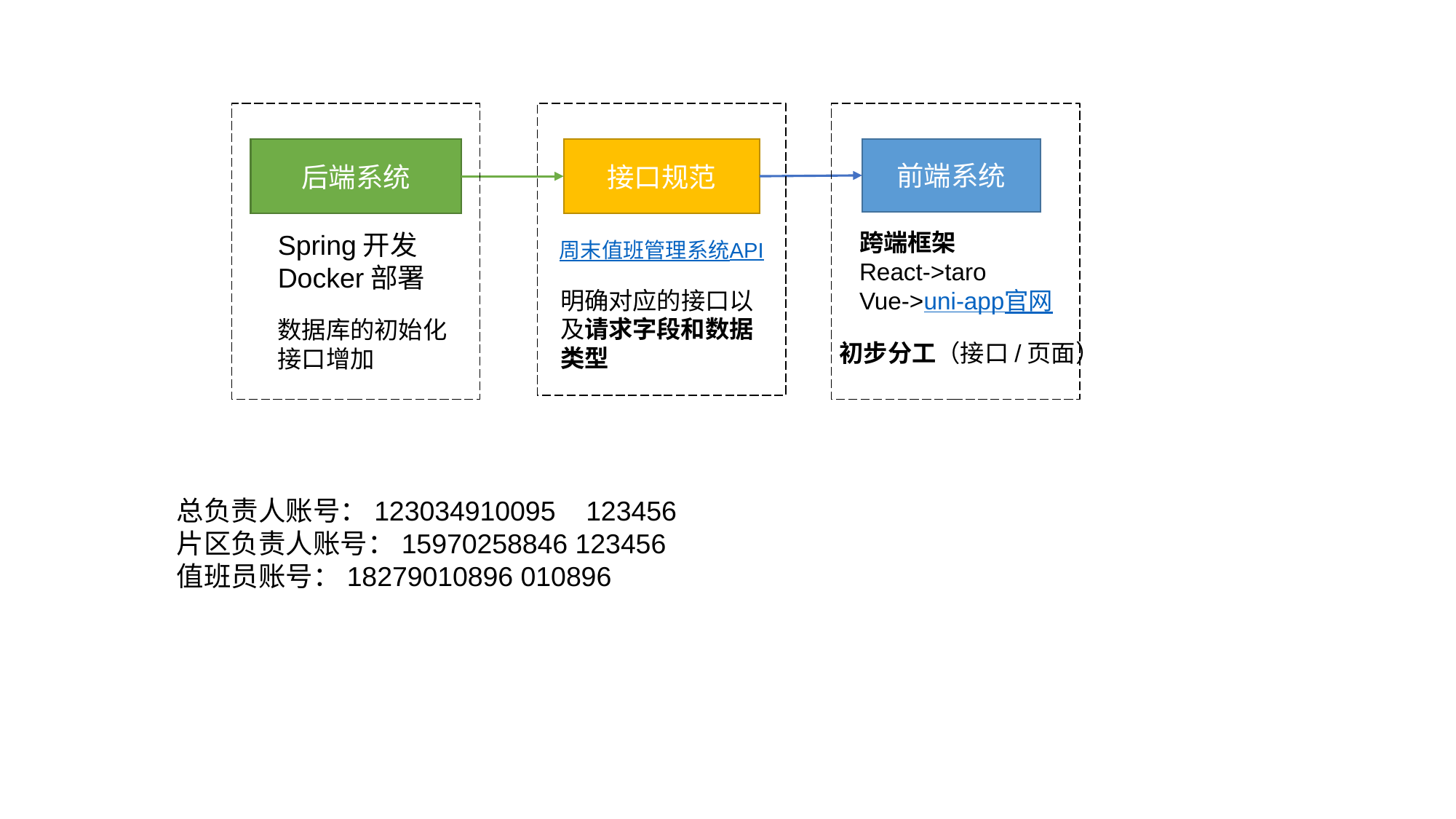

接口规范
前端系统
后端系统
Spring开发
Docker部署

跨端框架
React->taro
Vue->uni-app官网
周末值班管理系统API
明确对应的接口以及请求字段和数据类型
数据库的初始化
接口增加
初步分工（接口/页面）
总负责人账号：123034910095    123456
片区负责人账号：15970258846 123456
值班员账号：18279010896 010896